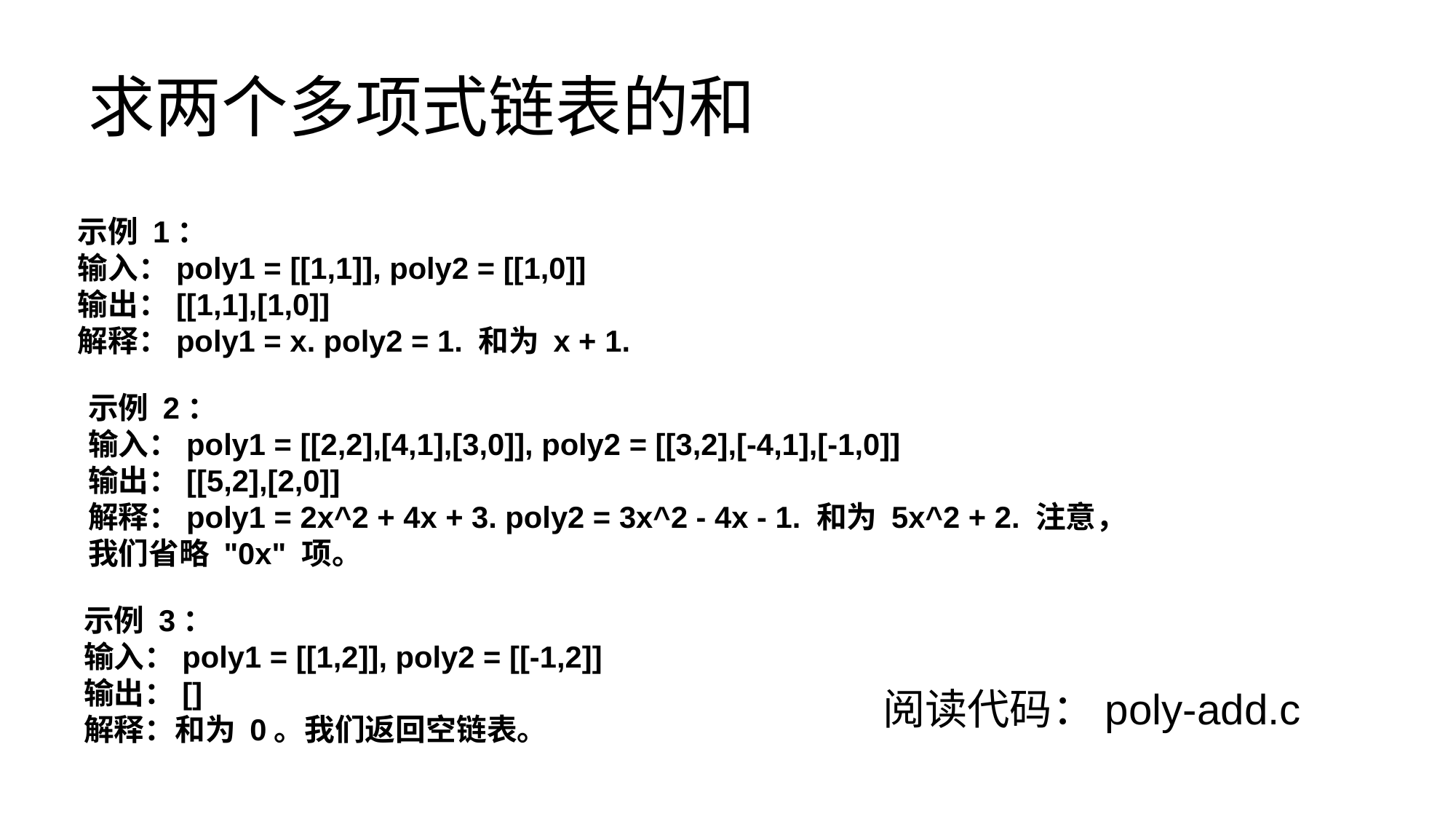

# 求两个多项式链表的和
示例 1：
输入：poly1 = [[1,1]], poly2 = [[1,0]]
输出：[[1,1],[1,0]]
解释：poly1 = x. poly2 = 1. 和为 x + 1.
示例 2：
输入：poly1 = [[2,2],[4,1],[3,0]], poly2 = [[3,2],[-4,1],[-1,0]]
输出：[[5,2],[2,0]]
解释：poly1 = 2x^2 + 4x + 3. poly2 = 3x^2 - 4x - 1. 和为 5x^2 + 2. 注意，我们省略 "0x" 项。
示例 3：
输入：poly1 = [[1,2]], poly2 = [[-1,2]]
输出：[]
解释：和为 0。我们返回空链表。
阅读代码：poly-add.c